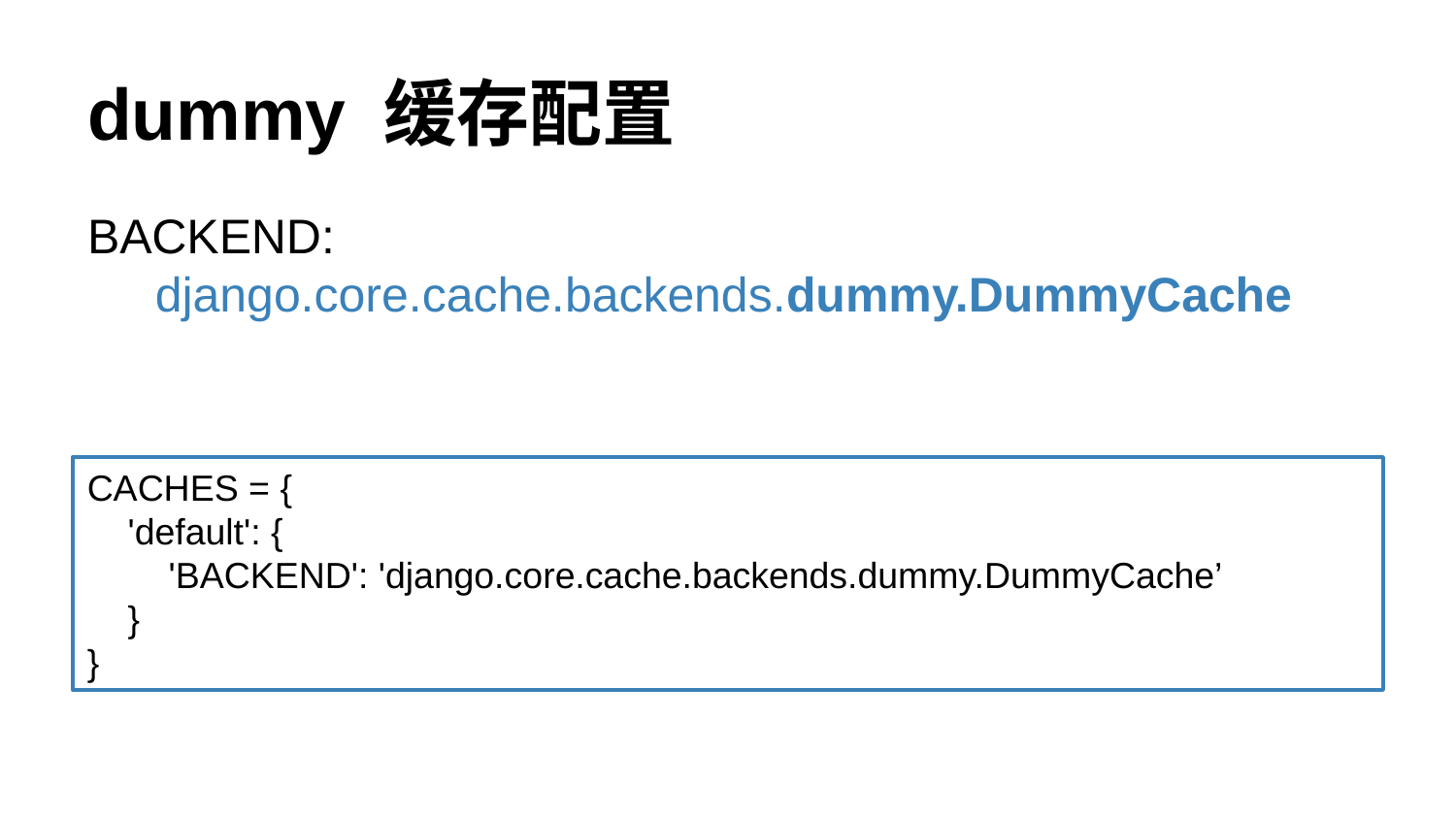

# dummy 缓存配置
BACKEND:
     django.core.cache.backends.dummy.DummyCache

CACHES = {
    'default': {
        'BACKEND': 'django.core.cache.backends.dummy.DummyCache’
    }
}